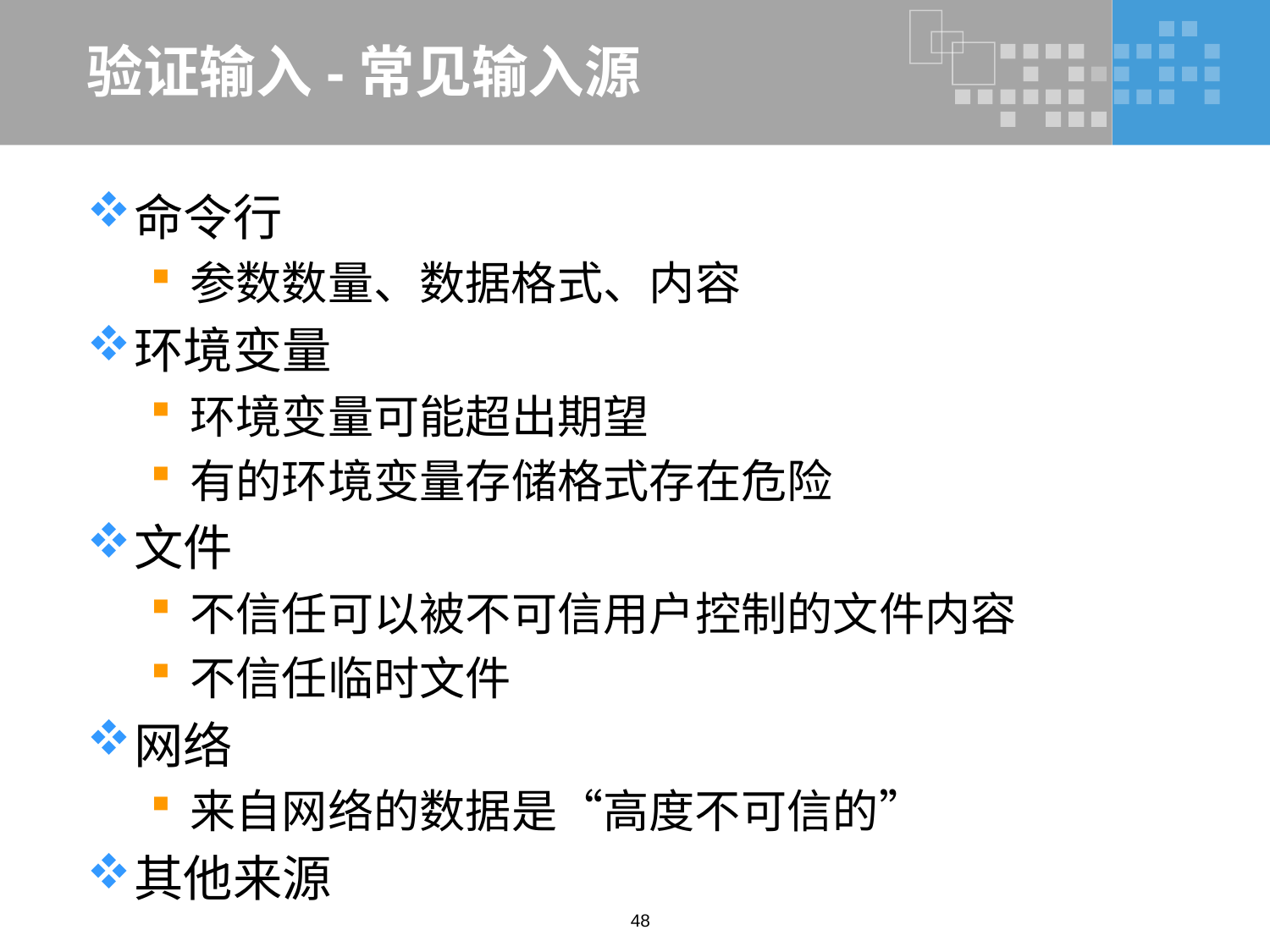

# 验证输入-常见输入源
命令行
参数数量、数据格式、内容
环境变量
环境变量可能超出期望
有的环境变量存储格式存在危险
文件
不信任可以被不可信用户控制的文件内容
不信任临时文件
网络
来自网络的数据是“高度不可信的”
其他来源
48